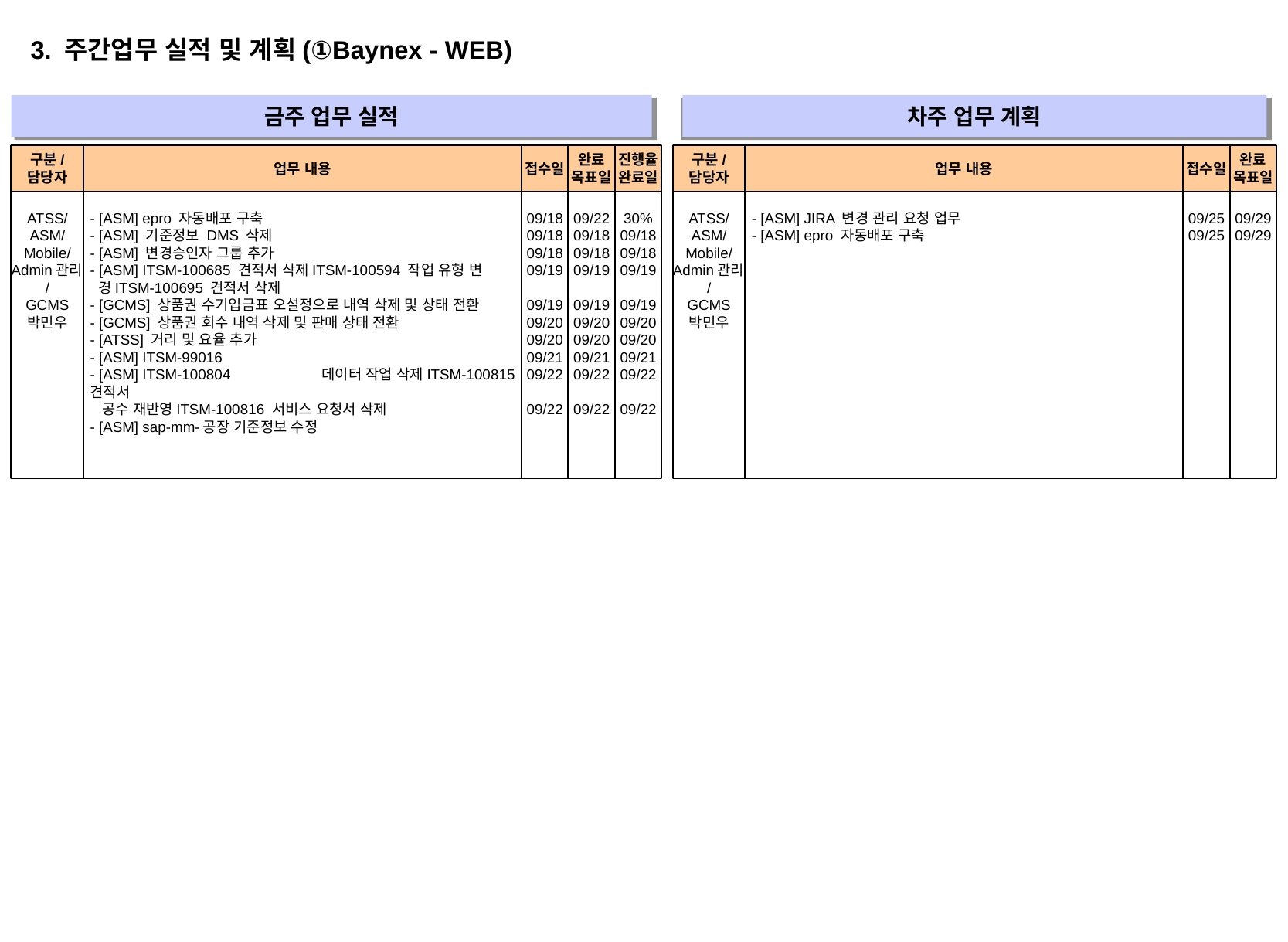

3. 주간업무 실적 및 계획(①Baynex - WEB)
금주 업무 실적
차주 업무 계획
" "
" "
구분/
담당자
업무 내용
접수일
완료
목표일
진행율
완료일
구분/
담당자
업무 내용
접수일
완료
목표일
ATSS/
ASM/
Mobile/
Admin관리/
GCMS
박민우

- [ASM] epro 자동배포 구축
- [ASM] 기준정보 DMS 삭제
- [ASM] 변경승인자 그룹 추가
- [ASM] ITSM-100685 견적서 삭제ITSM-100594 작업 유형 변
  경ITSM-100695 견적서 삭제
- [GCMS] 상품권 수기입금표 오설정으로 내역 삭제 및 상태 전환
- [GCMS] 상품권 회수 내역 삭제 및 판매 상태 전환
- [ATSS] 거리 및 요율 추가
- [ASM] ITSM-99016
- [ASM] ITSM-100804	데이터 작업 삭제ITSM-100815 견적서
   공수 재반영ITSM-100816 서비스 요청서 삭제
- [ASM] sap-mm-공장 기준정보 수정
09/18
09/18
09/18
09/19
09/19
09/20
09/20
09/21
09/22
09/22
09/22
09/18
09/18
09/19
09/19
09/20
09/20
09/21
09/22
09/22
30%
09/18
09/18
09/19
09/19
09/20
09/20
09/21
09/22
09/22
ATSS/
ASM/
Mobile/
Admin관리/
GCMS
박민우

- [ASM] JIRA 변경 관리 요청 업무
- [ASM] epro 자동배포 구축
09/25
09/25
09/29
09/29